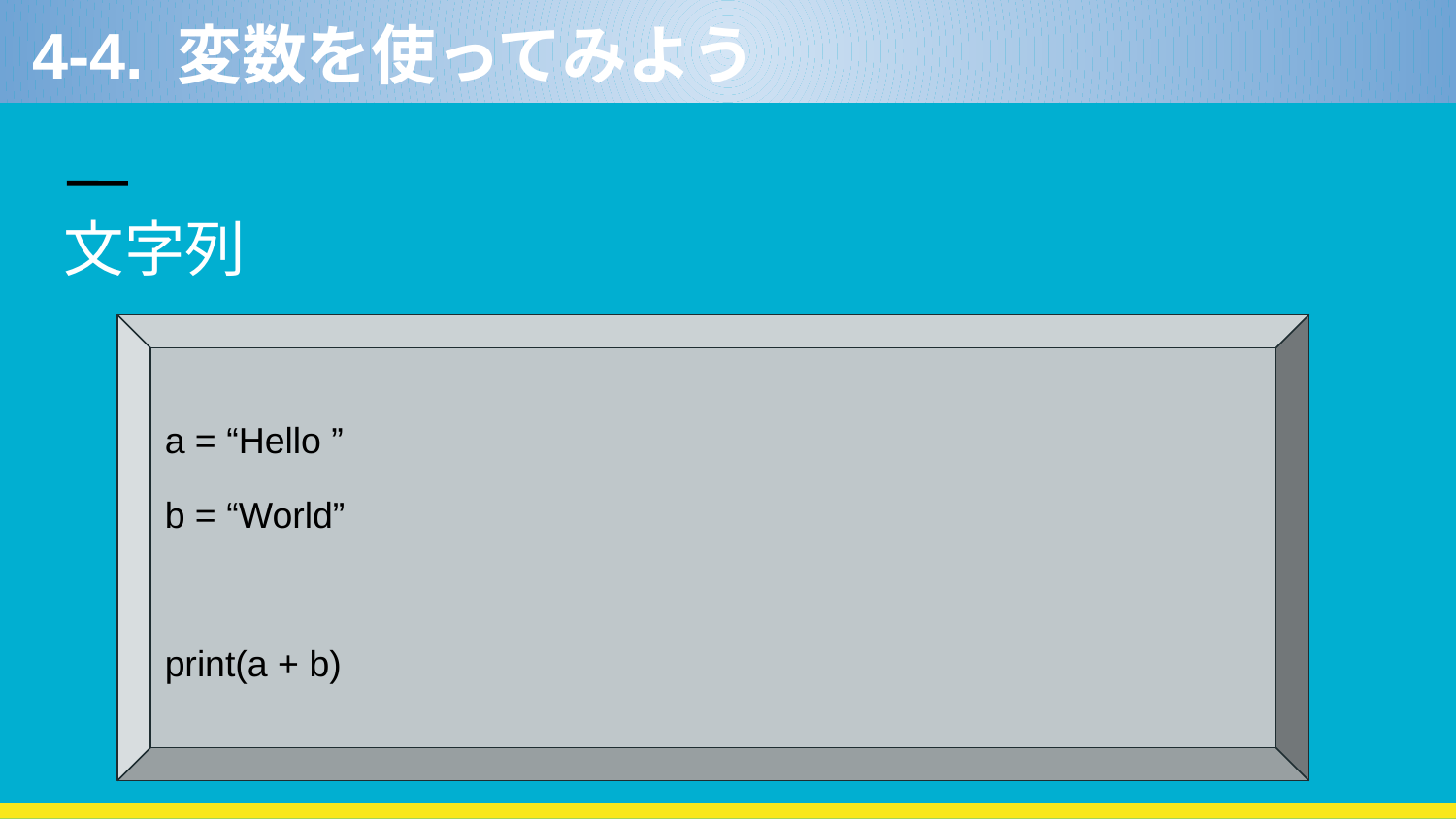

4-4. 変数を使ってみよう
文字列
a = “Hello ”
b = “World”

print(a + b)